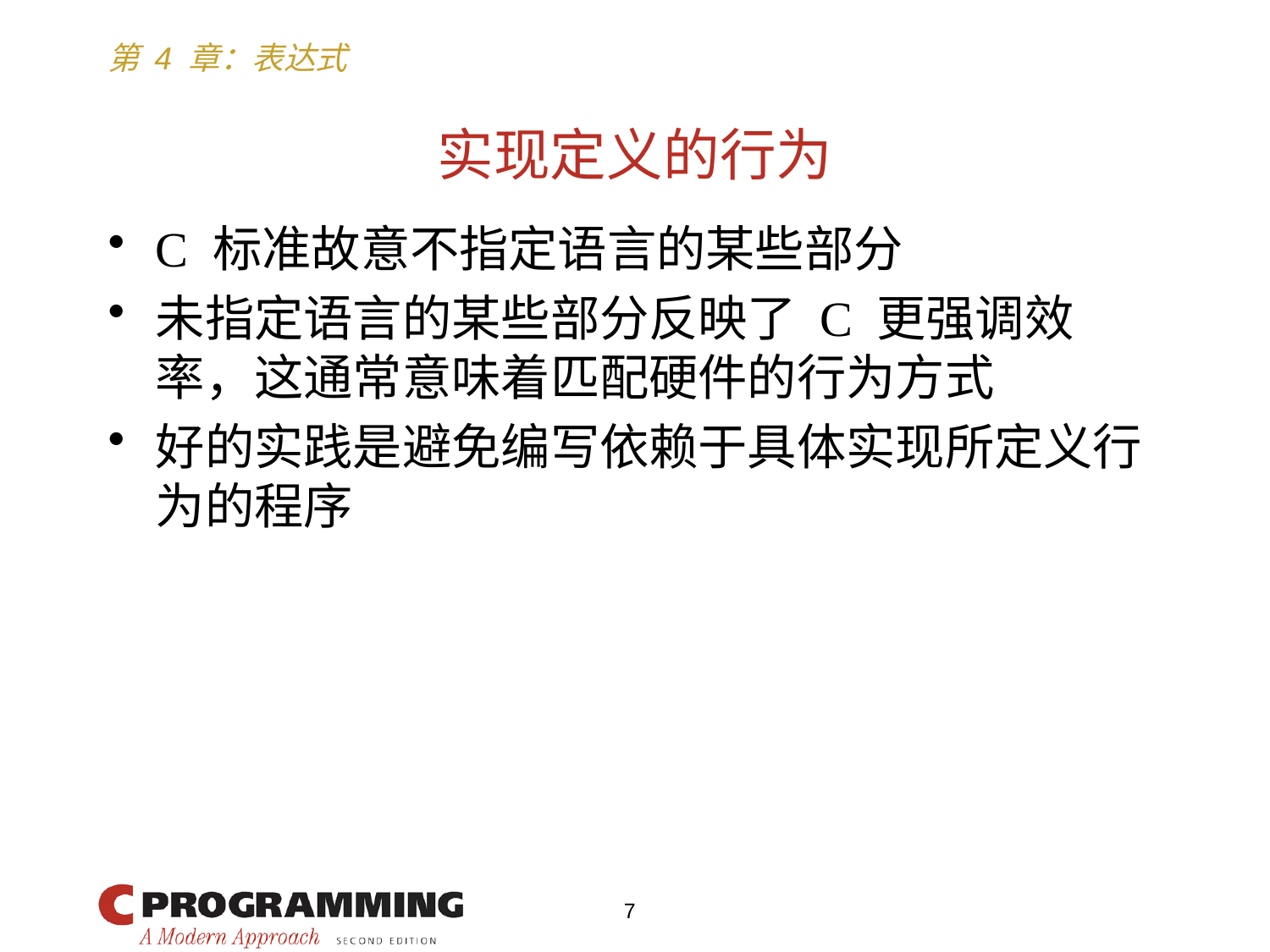

# 实现定义的行为
C 标准故意不指定语言的某些部分
未指定语言的某些部分反映了 C 更强调效率，这通常意味着匹配硬件的行为方式
好的实践是避免编写依赖于具体实现所定义行为的程序

7